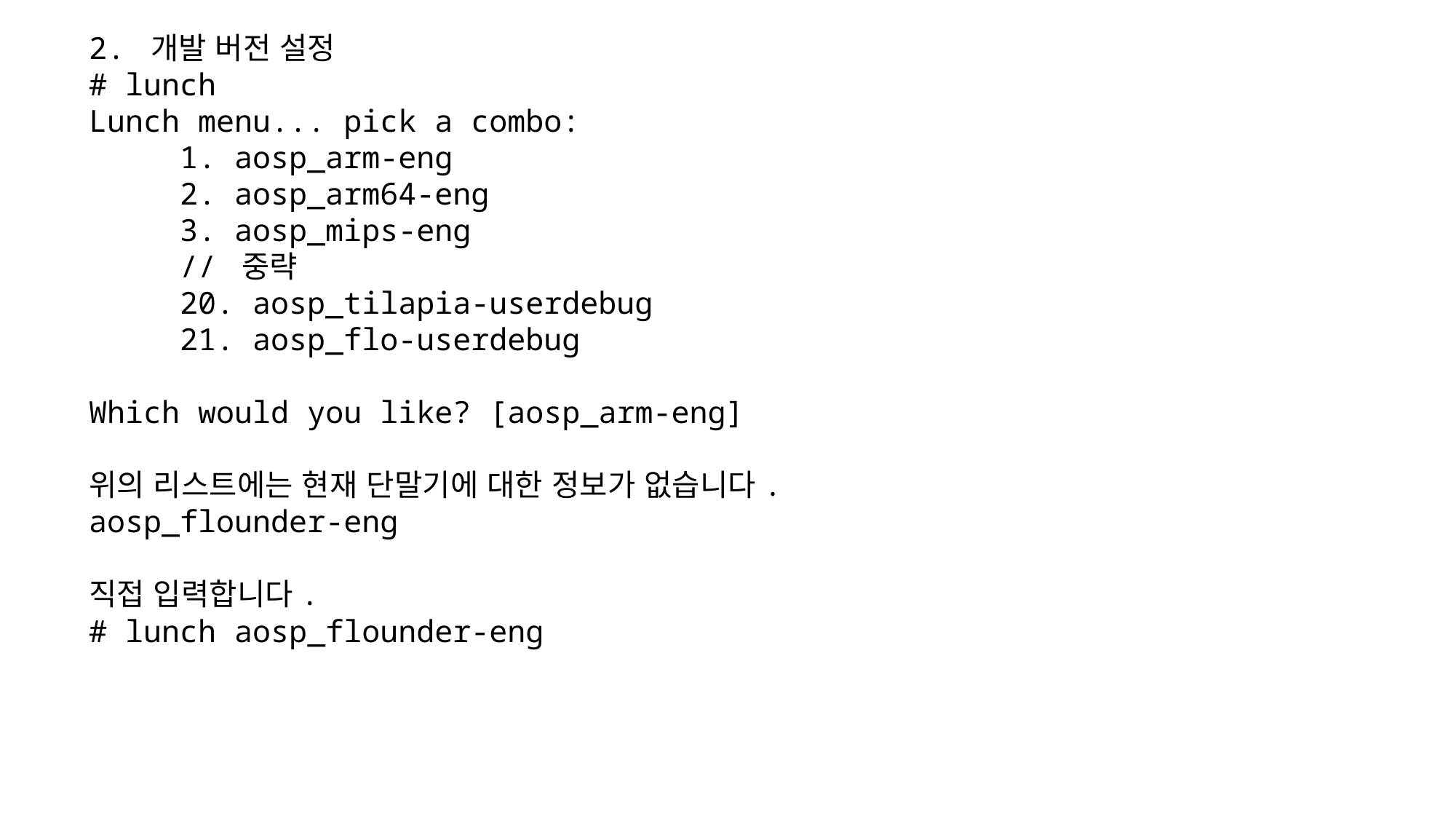

2. 개발 버전 설정
# lunch
Lunch menu... pick a combo:
     1. aosp_arm-eng
     2. aosp_arm64-eng
     3. aosp_mips-eng
     // 중략
     20. aosp_tilapia-userdebug
     21. aosp_flo-userdebug

Which would you like? [aosp_arm-eng]

위의 리스트에는 현재 단말기에 대한 정보가 없습니다.
aosp_flounder-eng

직접 입력합니다.
# lunch aosp_flounder-eng